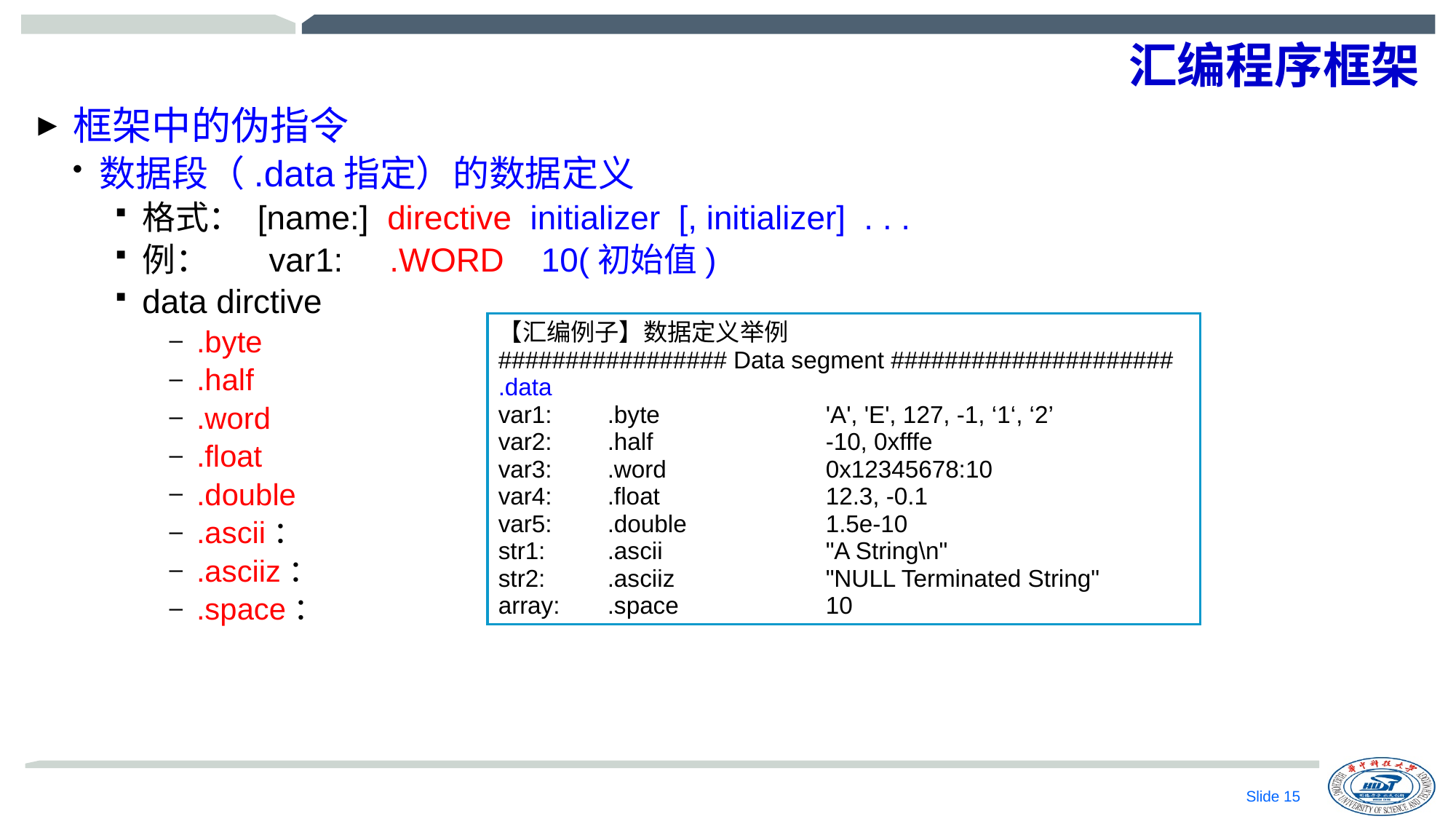

# 汇编程序框架
框架中的伪指令
数据段（.data指定）的数据定义
格式： [name:]  directive  initializer  [, initializer]  . . .
例：       var1:     .WORD    10(初始值)
data dirctive
.byte
.half
.word
.float
.double
.ascii：
.asciiz：
.space：
【汇编例子】数据定义举例
################# Data segment #####################
.data
var1:	.byte     		'A', 'E', 127, -1, ‘1‘, ‘2’
var2:	.half     		-10, 0xfffe
var3:	.word	   	0x12345678:10
var4: 	.float    		12.3, -0.1
var5:	.double		1.5e-10
str1:	.ascii   		"A String\n"
str2:	.asciiz   		"NULL Terminated String"
array:	.space   		10
Slide 15